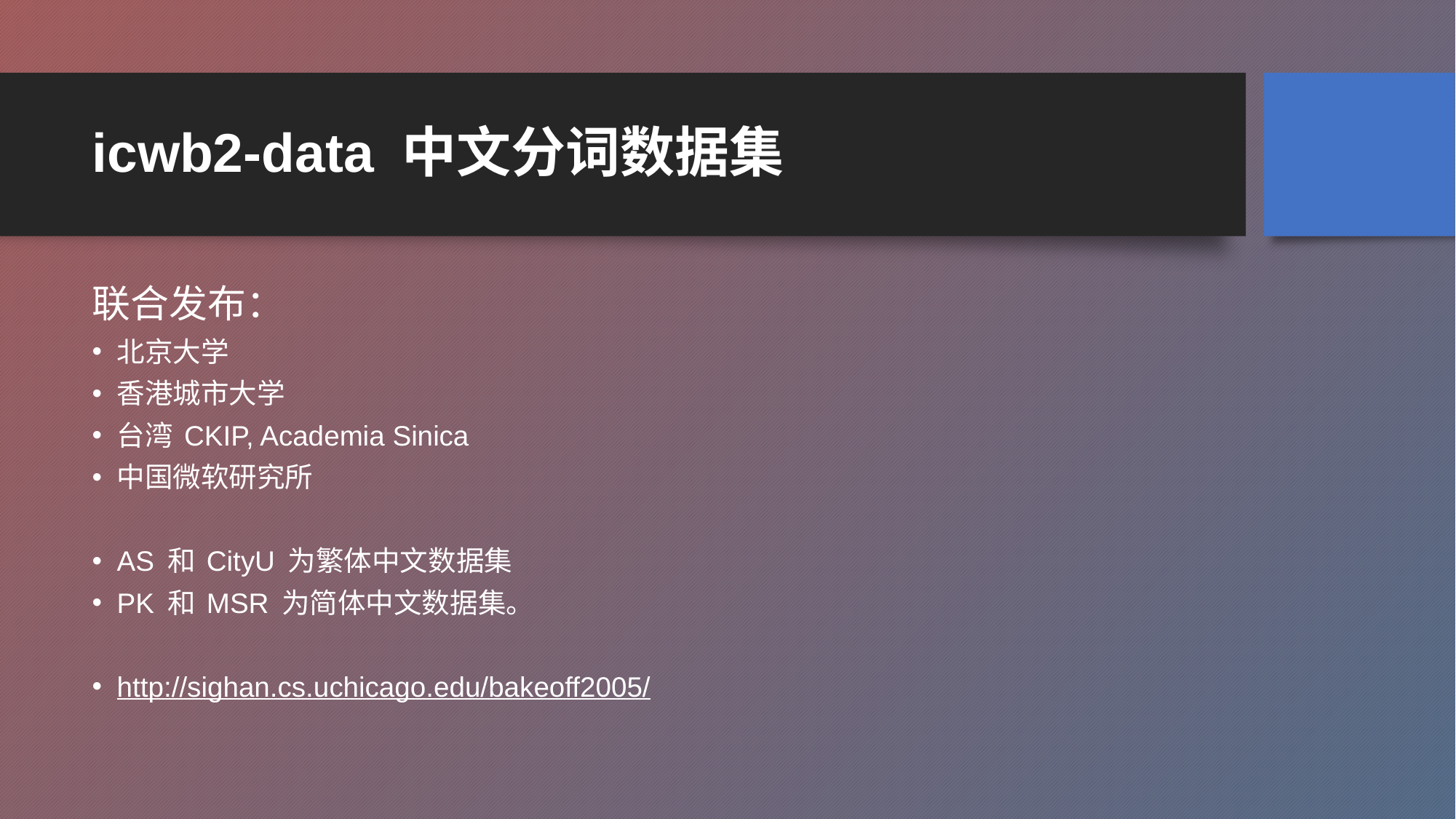

# icwb2-data 中文分词数据集
联合发布：
北京大学
香港城市大学
台湾 CKIP, Academia Sinica
中国微软研究所

AS 和 CityU 为繁体中文数据集
PK 和 MSR 为简体中文数据集。

http://sighan.cs.uchicago.edu/bakeoff2005/